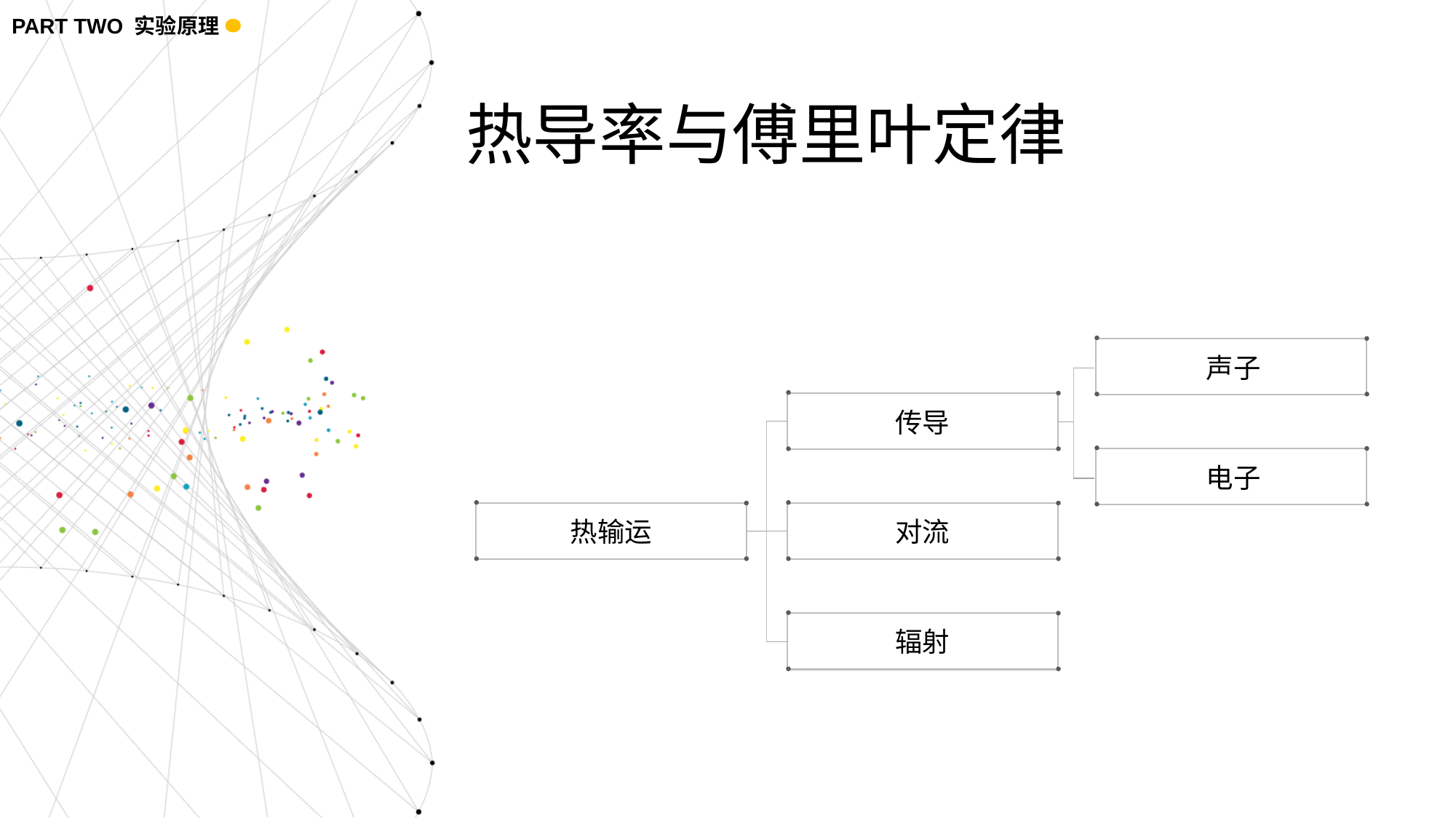

PART TWO 实验原理

热导率与傅里叶定律

声子

传导

电子

热输运
对流

辐射